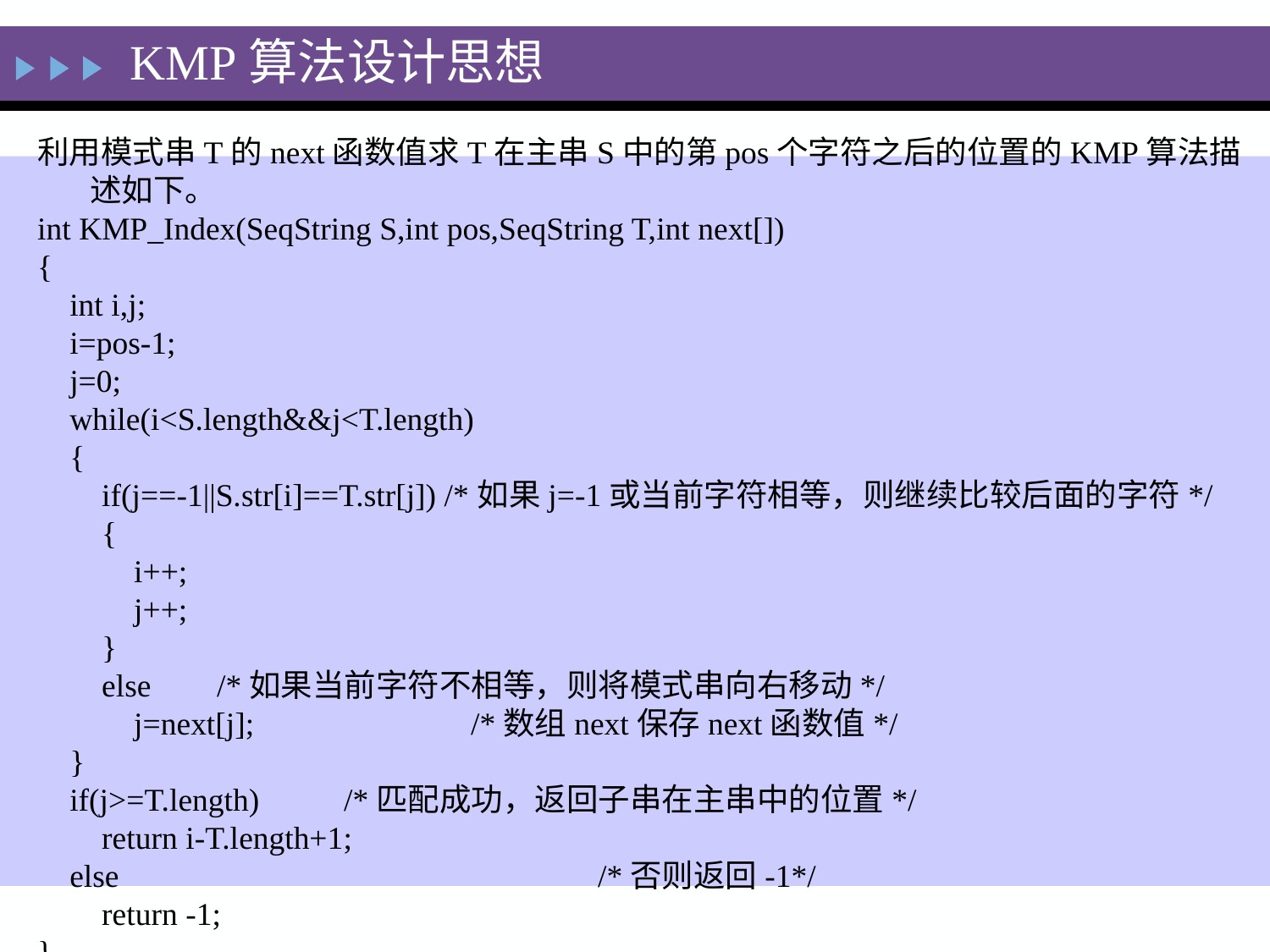

KMP算法设计思想
利用模式串T的next函数值求T在主串S中的第pos个字符之后的位置的KMP算法描述如下。
int KMP_Index(SeqString S,int pos,SeqString T,int next[])
{
    int i,j;
    i=pos-1;
    j=0;
    while(i<S.length&&j<T.length)
    {
        if(j==-1||S.str[i]==T.str[j]) /*如果j=-1或当前字符相等，则继续比较后面的字符*/
        {
            i++;
            j++;
        }
        else	/*如果当前字符不相等，则将模式串向右移动*/
            j=next[j]; 		/*数组next保存next函数值*/
    }
    if(j>=T.length) 	/*匹配成功，返回子串在主串中的位置*/
        return i-T.length+1;
    else				/*否则返回-1*/
        return -1;
}